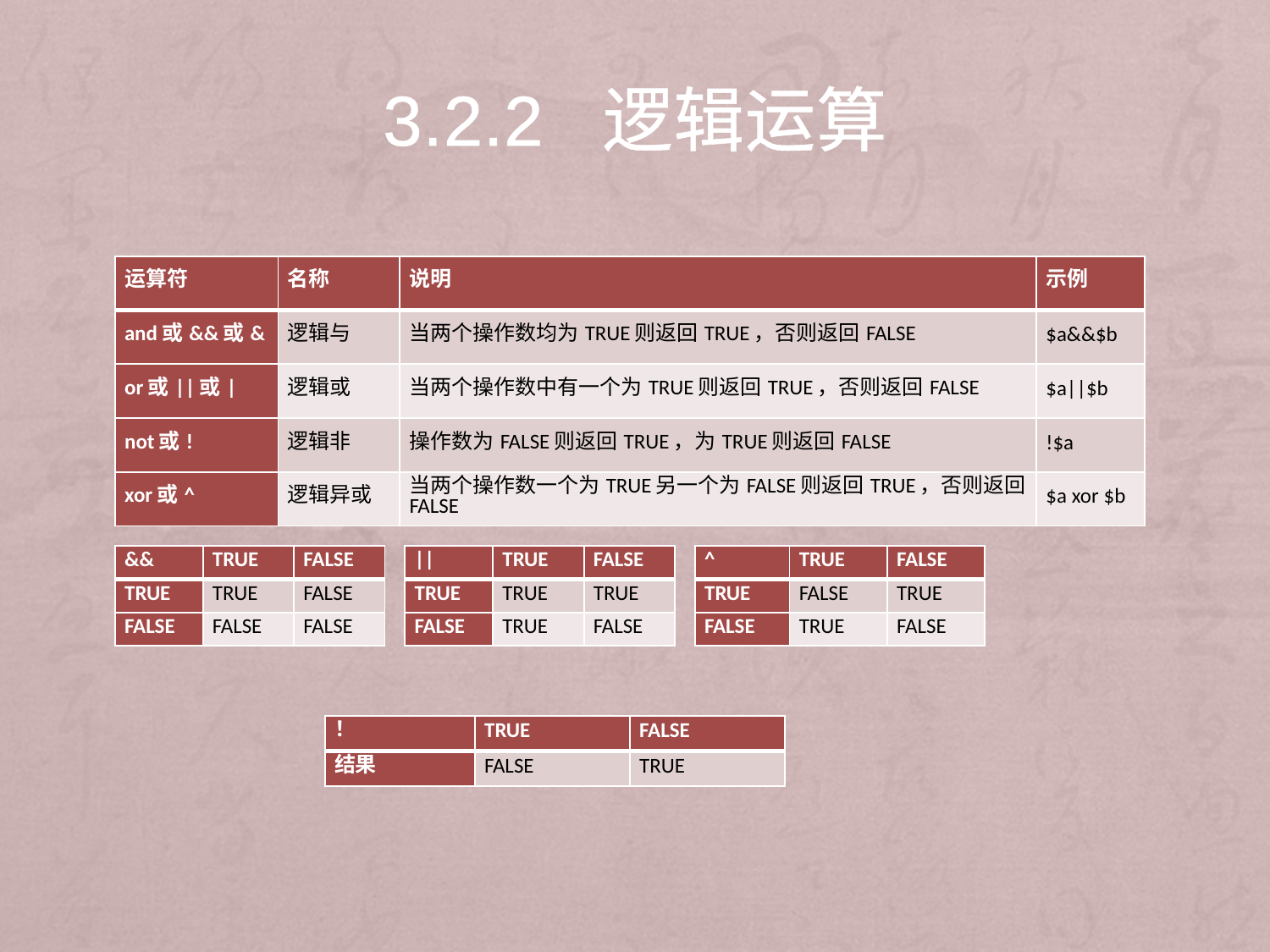

# 3.2.2  逻辑运算
| 运算符 | 名称 | 说明 | 示例 |
| --- | --- | --- | --- |
| and或&&或& | 逻辑与 | 当两个操作数均为TRUE则返回TRUE，否则返回FALSE | $a&&$b |
| or或||或| | 逻辑或 | 当两个操作数中有一个为TRUE则返回TRUE，否则返回FALSE | $a||$b |
| not或! | 逻辑非 | 操作数为FALSE则返回TRUE，为TRUE则返回FALSE | !$a |
| xor或^ | 逻辑异或 | 当两个操作数一个为TRUE另一个为FALSE则返回TRUE，否则返回FALSE | $a xor $b |
| || | TRUE | FALSE |
| --- | --- | --- |
| TRUE | TRUE | TRUE |
| FALSE | TRUE | FALSE |
| ^ | TRUE | FALSE |
| --- | --- | --- |
| TRUE | FALSE | TRUE |
| FALSE | TRUE | FALSE |
| && | TRUE | FALSE |
| --- | --- | --- |
| TRUE | TRUE | FALSE |
| FALSE | FALSE | FALSE |
| ！ | TRUE | FALSE |
| --- | --- | --- |
| 结果 | FALSE | TRUE |